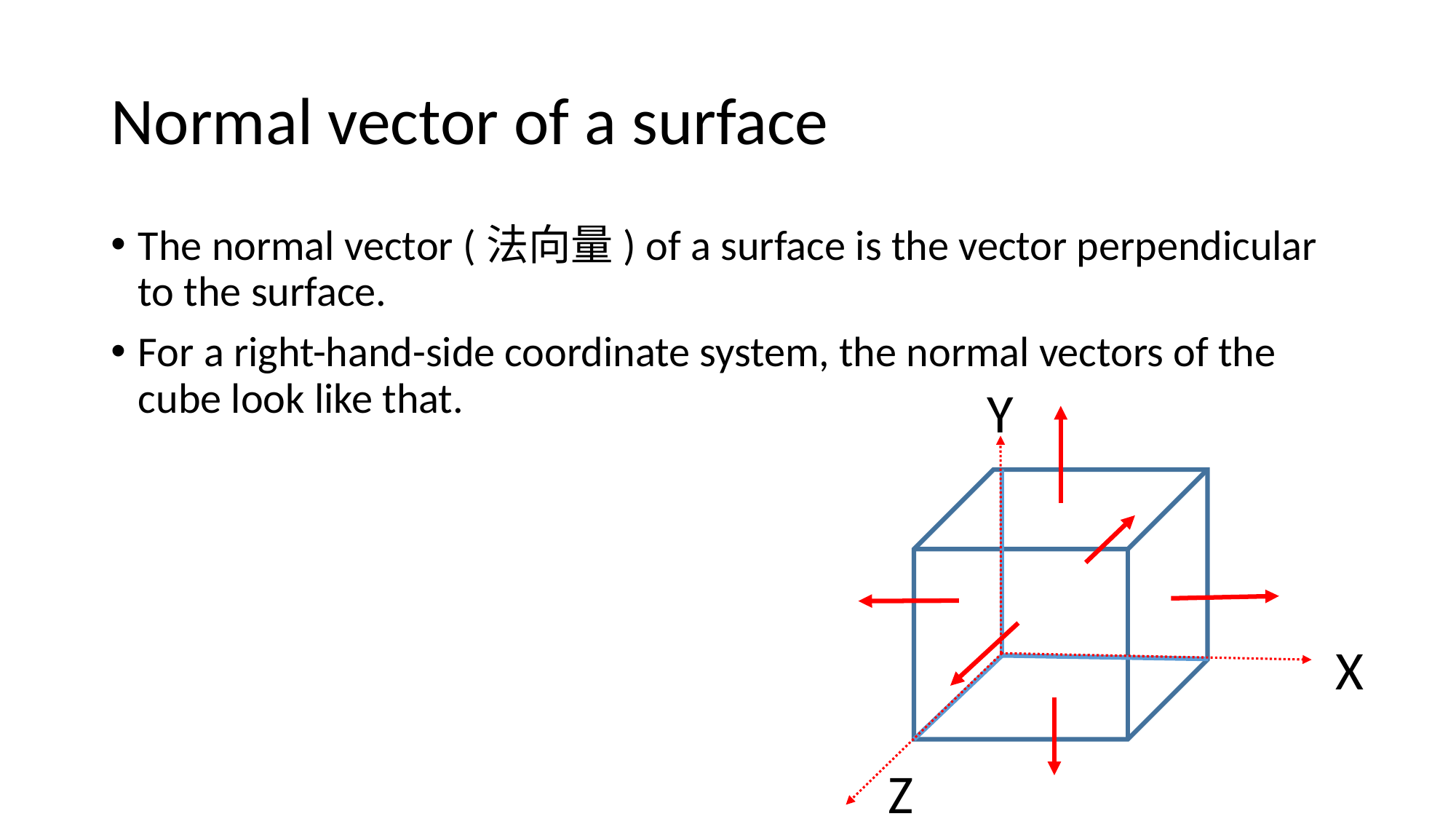

# Normal vector of a surface
The normal vector (法向量) of a surface is the vector perpendicular to the surface.
For a right-hand-side coordinate system, the normal vectors of the cube look like that.
Y

X
Z